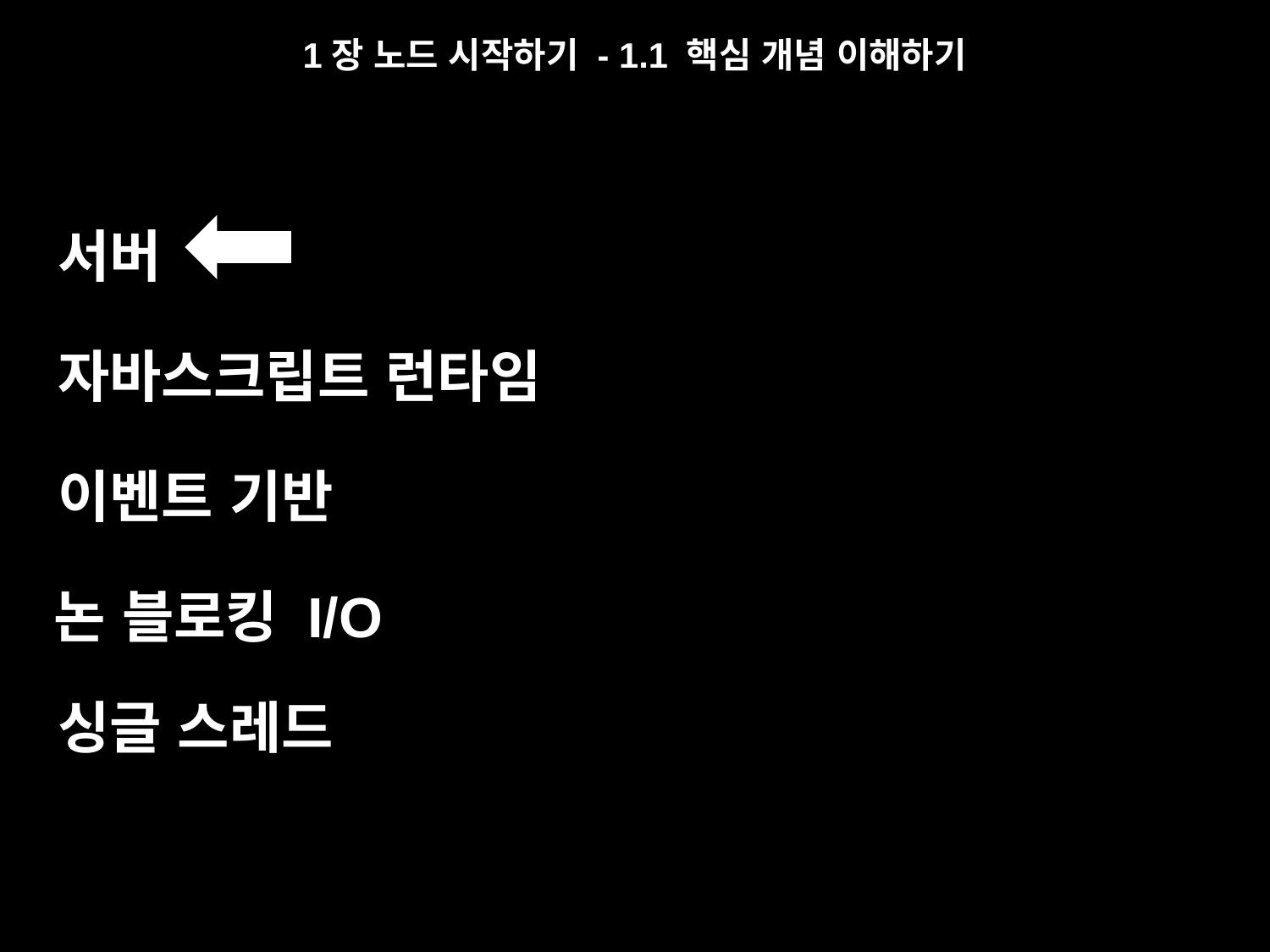

1장 노드 시작하기 - 1.1 핵심 개념 이해하기
  서버

  자바스크립트 런타임
  이벤트 기반
  논 블로킹 I/O
  싱글 스레드